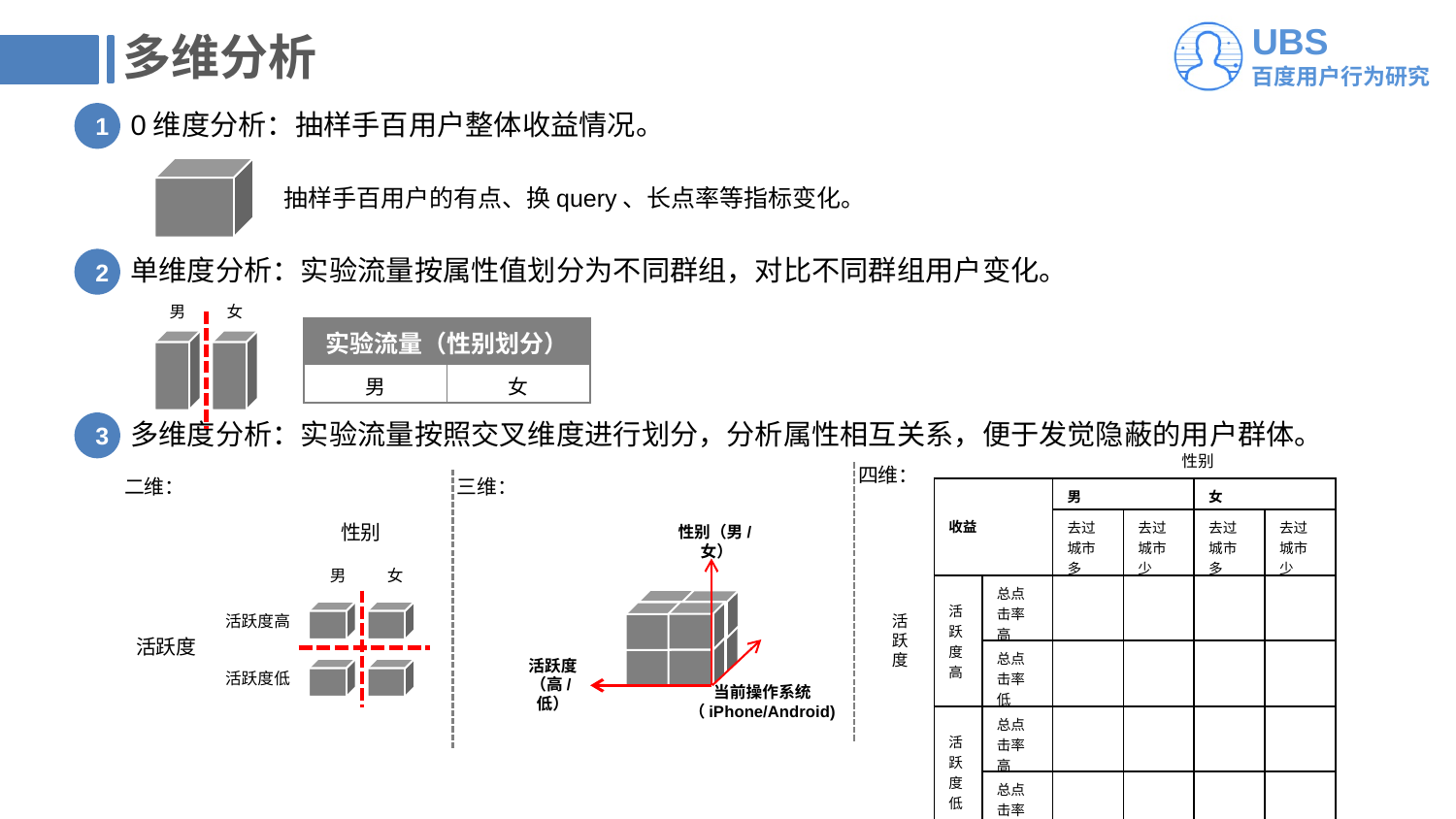

# 多维分析

0维度分析：抽样手百用户整体收益情况。
1

抽样手百用户的有点、换query、长点率等指标变化。
单维度分析：实验流量按属性值划分为不同群组，对比不同群组用户变化。
2
男
女
| 实验流量（性别划分） |  |
| --- | --- |
| 男 | 女 |

多维度分析：实验流量按照交叉维度进行划分，分析属性相互关系，便于发觉隐蔽的用户群体。
3
性别
四维：
二维：
三维：
| 收益 |  | 男 |  | 女 |  |
| --- | --- | --- | --- | --- | --- |
|  |  | 去过城市多 | 去过城市少 | 去过城市多 | 去过城市少 |
| 活 跃 度 高 | 总点击率高 |  |  |  |  |
|  | 总点击率低 |  |  |  |  |
| 活 跃 度 低 | 总点击率高 |  |  |  |  |
|  | 总点击率低 |  |  |  |  |
性别
性别（男/女）

活跃度
（高/低）
当前操作系统
（iPhone/Android)
男
女

活跃度高
活
跃
度
活跃度
活跃度低